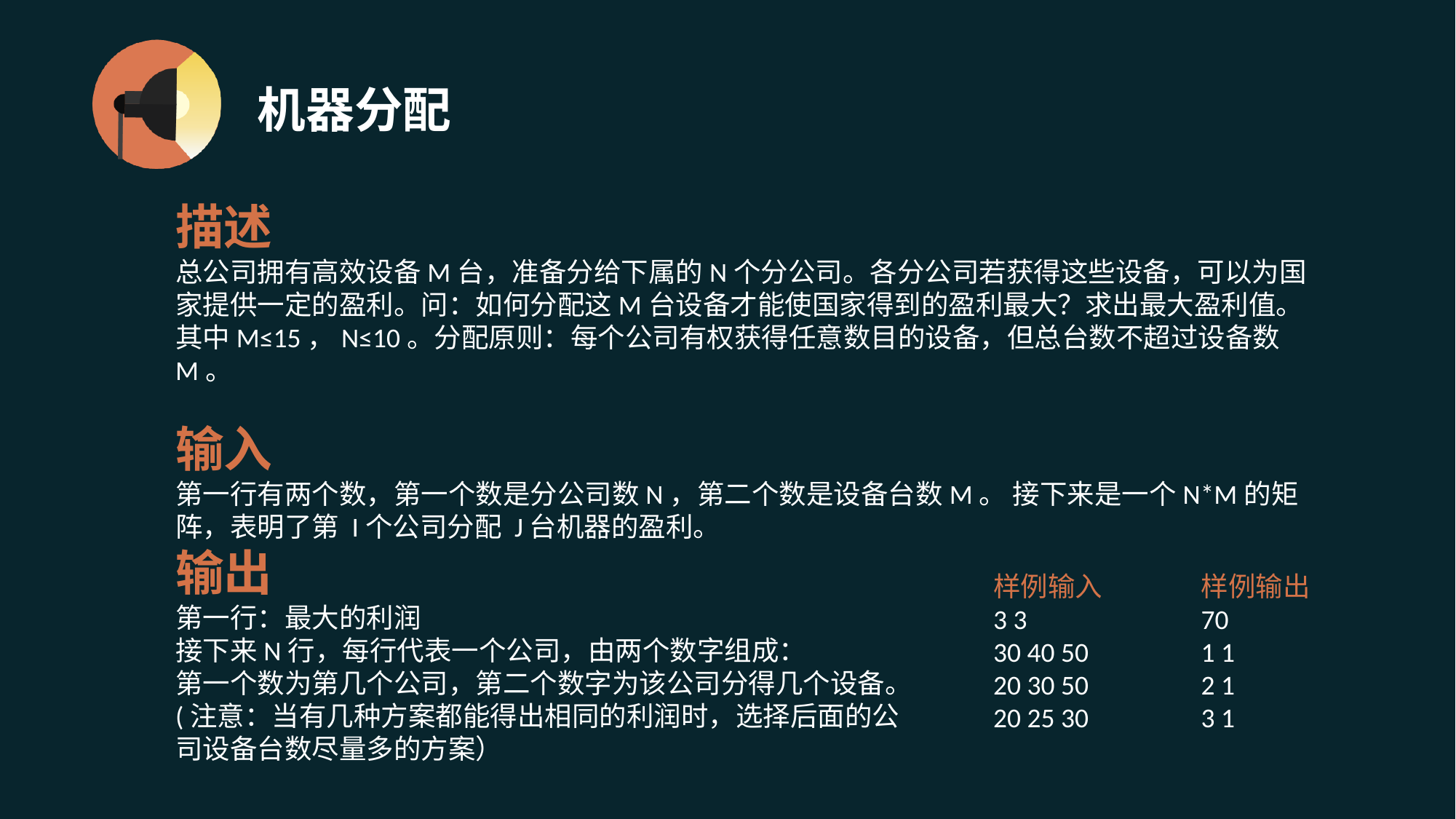

# 机器分配
描述
总公司拥有高效设备M台，准备分给下属的N个分公司。各分公司若获得这些设备，可以为国家提供一定的盈利。问：如何分配这M台设备才能使国家得到的盈利最大？求出最大盈利值。其中M≤15，N≤10。分配原则：每个公司有权获得任意数目的设备，但总台数不超过设备数M。

输入
第一行有两个数，第一个数是分公司数N，第二个数是设备台数M。 接下来是一个N*M的矩阵，表明了第 I个公司分配 J台机器的盈利。
输出
第一行：最大的利润
接下来N行，每行代表一个公司，由两个数字组成：
第一个数为第几个公司，第二个数字为该公司分得几个设备。
(注意：当有几种方案都能得出相同的利润时，选择后面的公
司设备台数尽量多的方案）
样例输入
3 3
30 40 50
20 30 50
20 25 30
样例输出
70
1 1
2 1
3 1